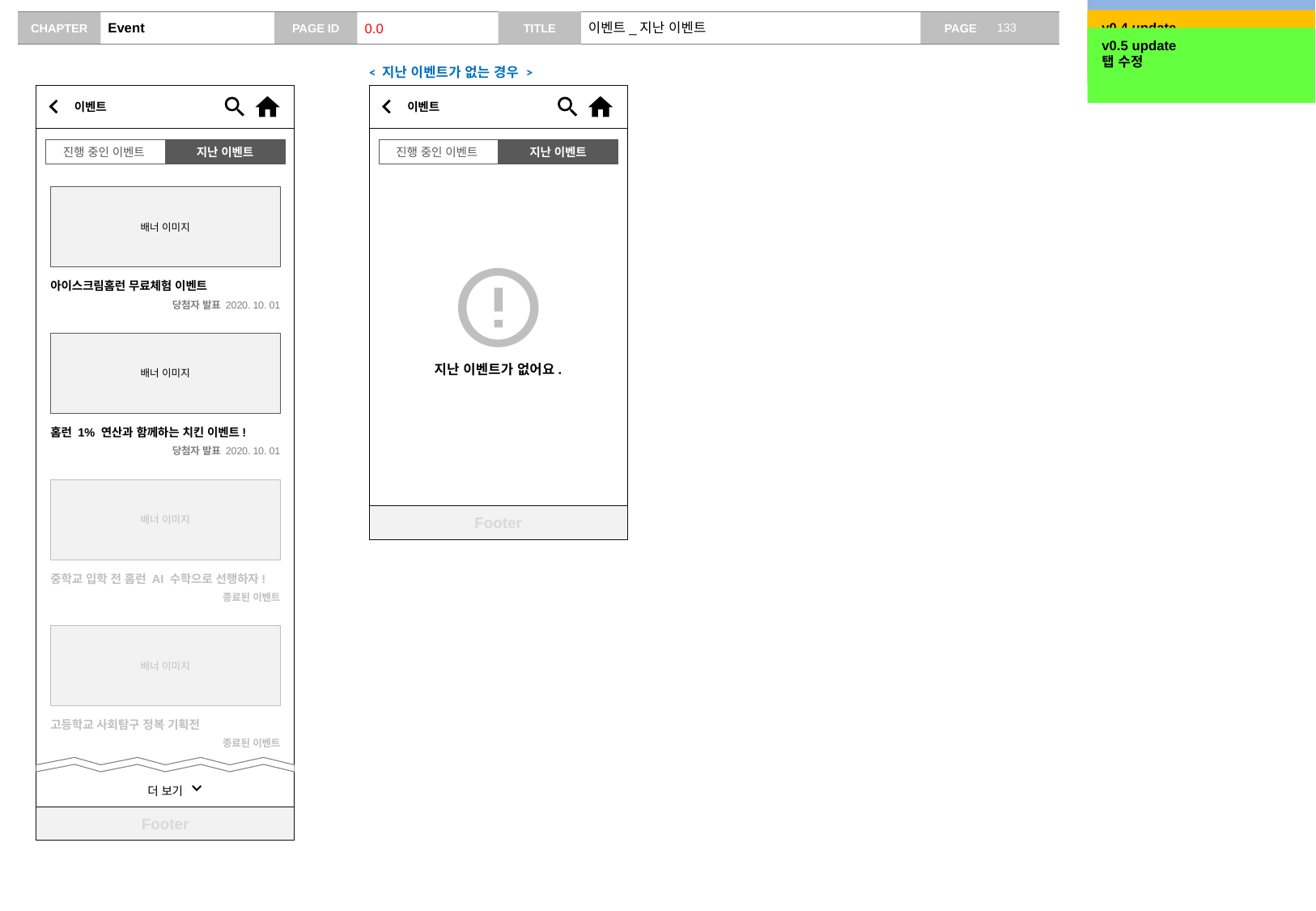

v0.2 update
종료된 이벤트 날짜 삭제
v0.4 update
no data case 추가
# Event
0.0
이벤트_지난 이벤트
v0.5 update
탭 수정
< 지난 이벤트가 없는 경우 >

이벤트

이벤트

진행 중인 이벤트
지난 이벤트
진행 중인 이벤트
지난 이벤트
배너 이미지
아이스크림홈런 무료체험 이벤트
당첨자 발표 2020. 10. 01

배너 이미지
홈런 1% 연산과 함께하는 치킨 이벤트!
당첨자 발표 2020. 10. 01
지난 이벤트가 없어요.
배너 이미지
Footer
중학교 입학 전 홈런 AI 수학으로 선행하자!
종료된 이벤트
배너 이미지

고등학교 사회탐구 정복 기획전
종료된 이벤트
더 보기

Footer